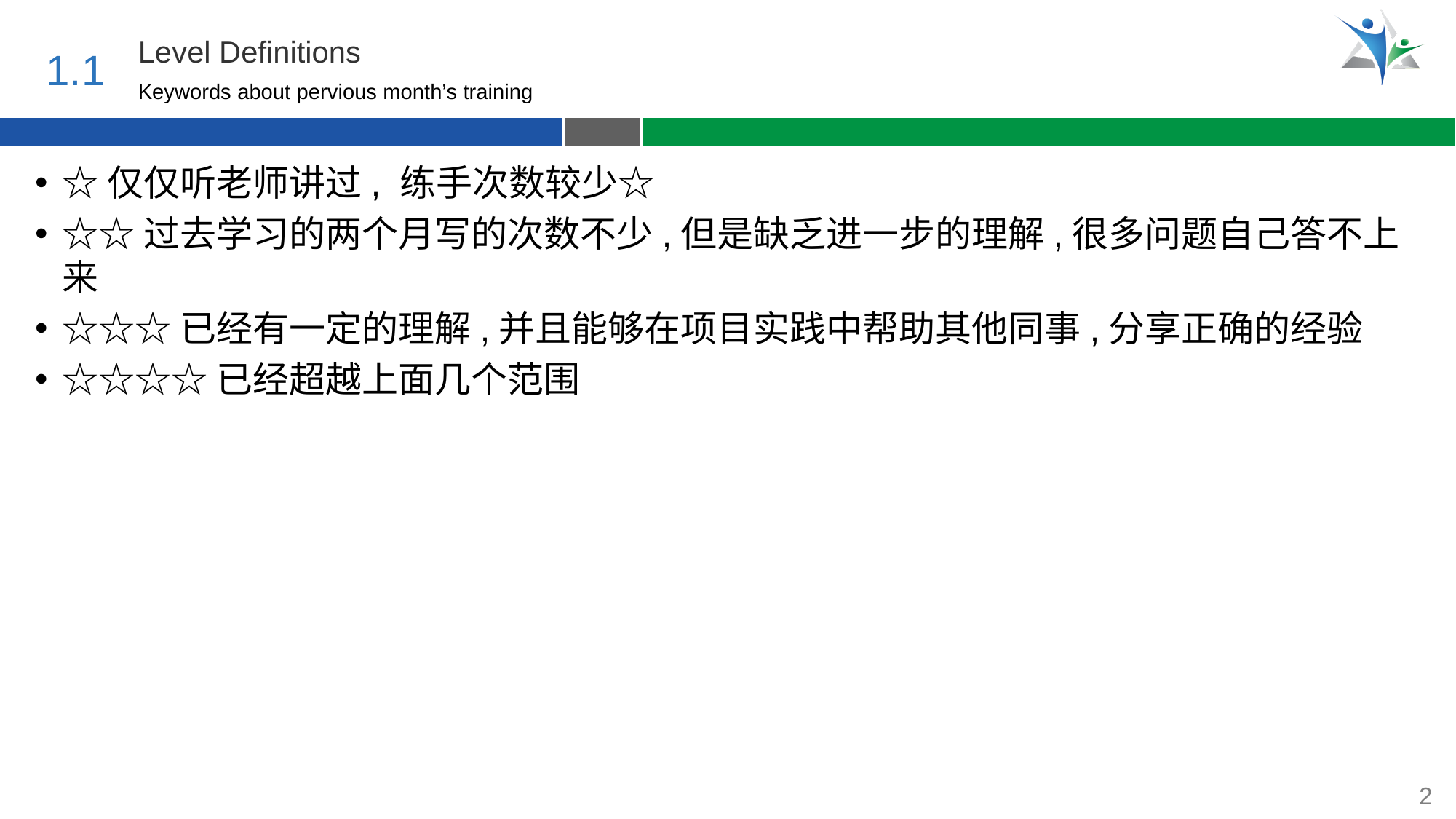

1.1
Level Definitions
Keywords about pervious month’s training
☆仅仅听老师讲过, 练手次数较少☆
☆☆过去学习的两个月写的次数不少,但是缺乏进一步的理解,很多问题自己答不上来
☆☆☆已经有一定的理解,并且能够在项目实践中帮助其他同事,分享正确的经验
☆☆☆☆已经超越上面几个范围